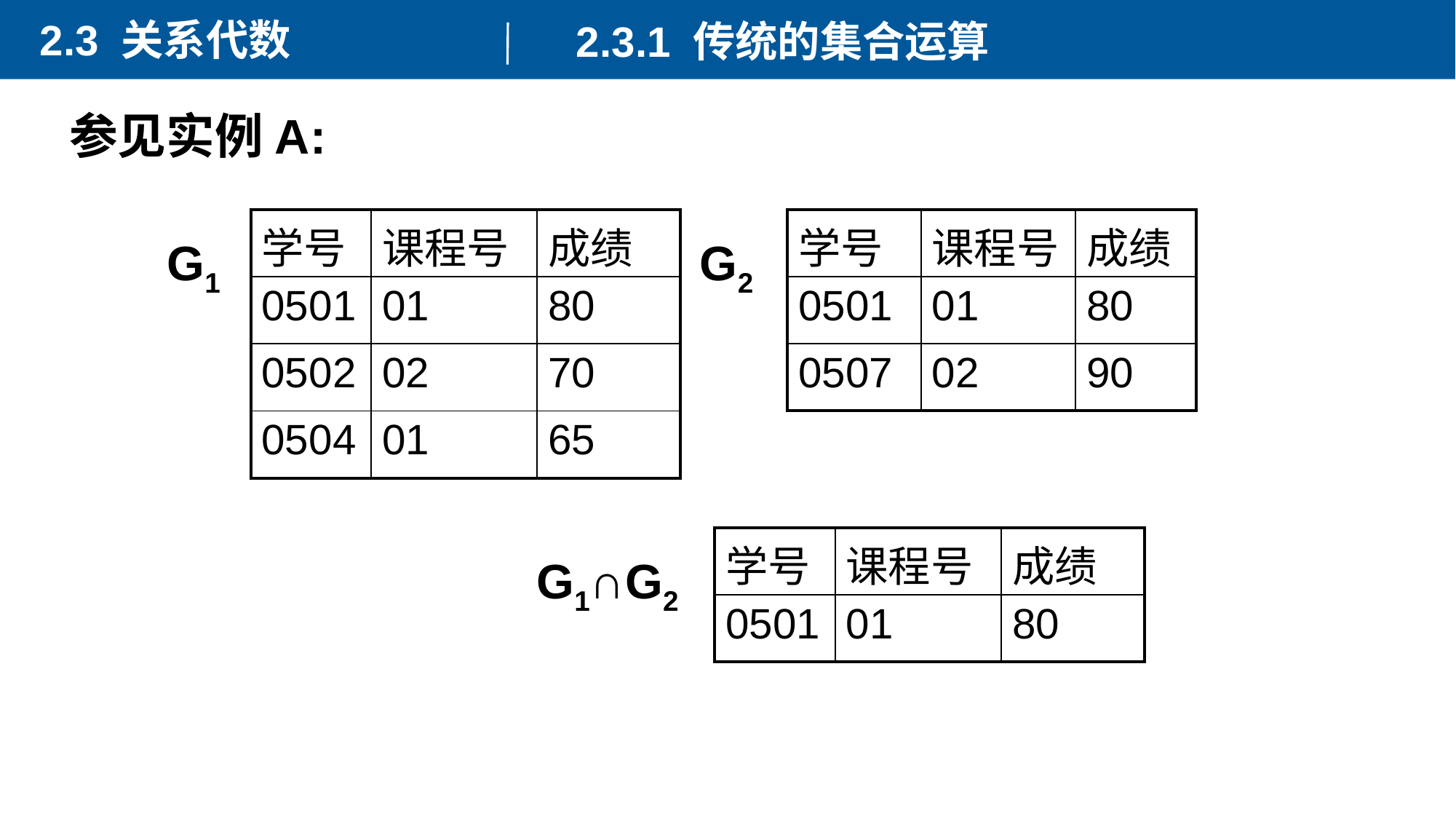

2.3 关系代数
2.3.1 传统的集合运算
参见实例A:
| 学号 | 课程号 | 成绩 |
| --- | --- | --- |
| 0501 | 01 | 80 |
| 0502 | 02 | 70 |
| 0504 | 01 | 65 |
| 学号 | 课程号 | 成绩 |
| --- | --- | --- |
| 0501 | 01 | 80 |
| 0507 | 02 | 90 |
G1
G2
| 学号 | 课程号 | 成绩 |
| --- | --- | --- |
| 0501 | 01 | 80 |
G1∩G2